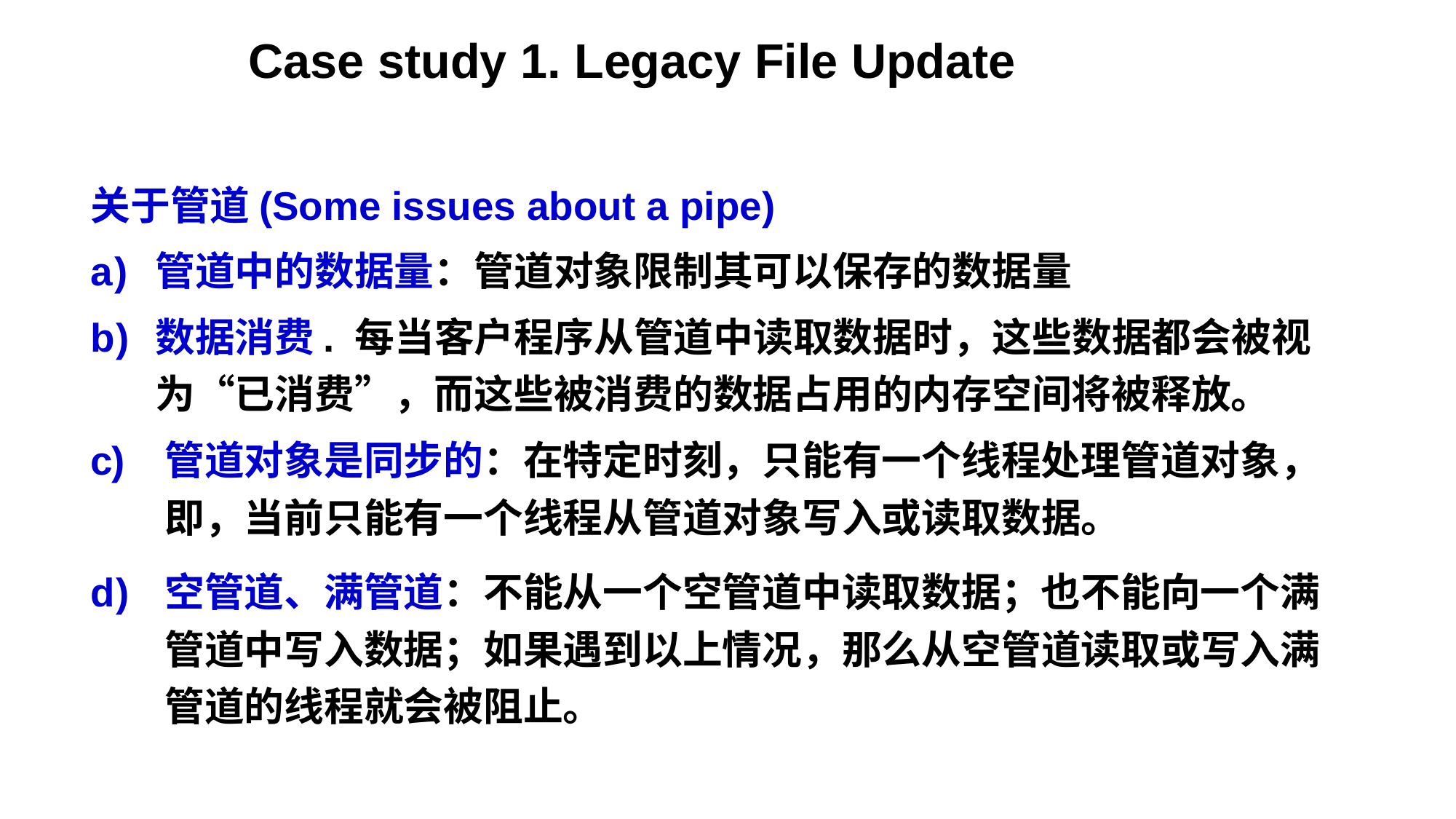

Case study 1. Legacy File Update
关于管道(Some issues about a pipe)
管道中的数据量：管道对象限制其可以保存的数据量
数据消费. 每当客户程序从管道中读取数据时，这些数据都会被视为“已消费”，而这些被消费的数据占用的内存空间将被释放。
管道对象是同步的：在特定时刻，只能有一个线程处理管道对象，即，当前只能有一个线程从管道对象写入或读取数据。
空管道、满管道：不能从一个空管道中读取数据；也不能向一个满管道中写入数据；如果遇到以上情况，那么从空管道读取或写入满管道的线程就会被阻止。